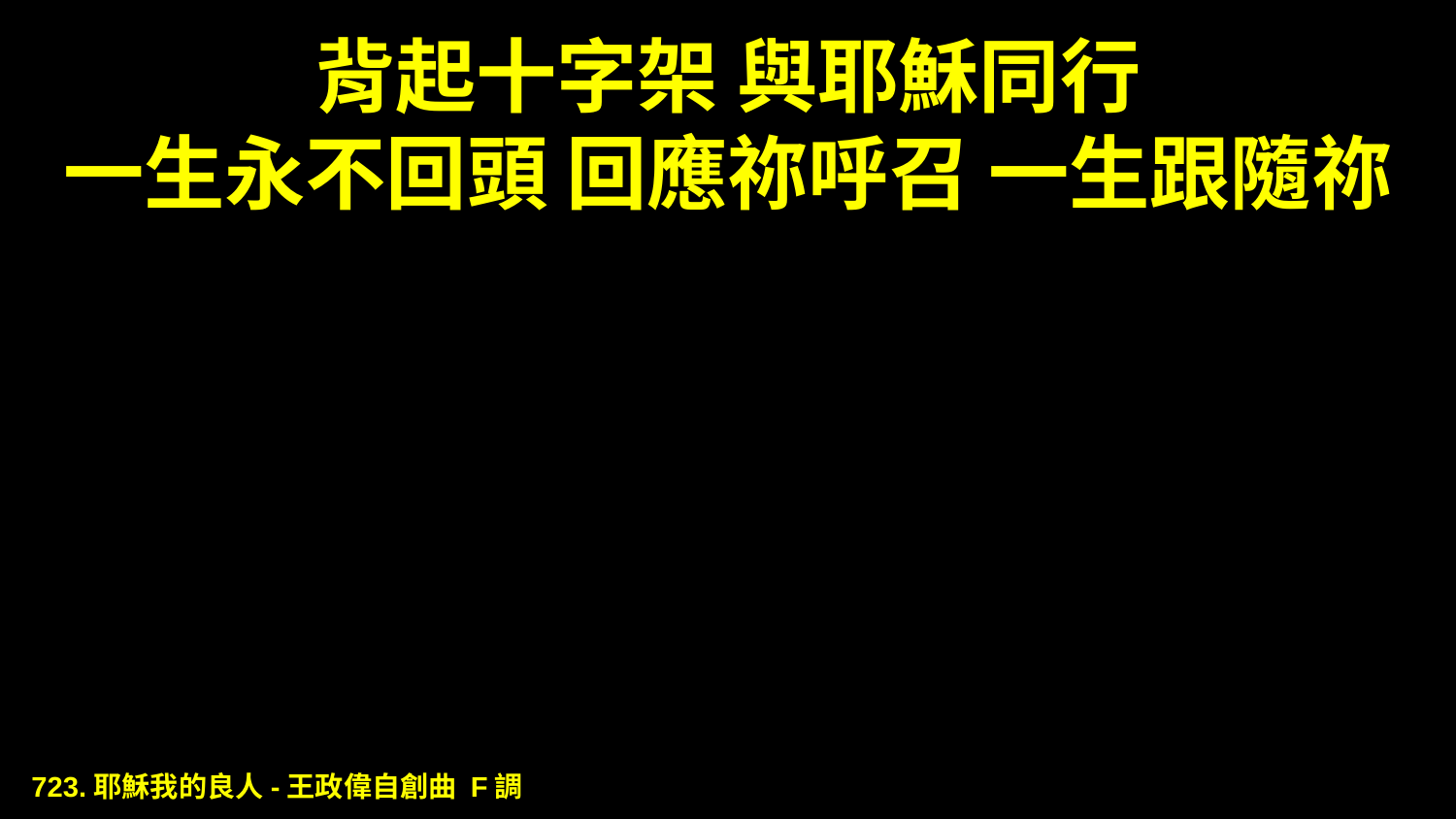

# 背起十字架 與耶穌同行 一生永不回頭 回應祢呼召 一生跟隨祢
723.耶穌我的良人-王政偉自創曲 F調